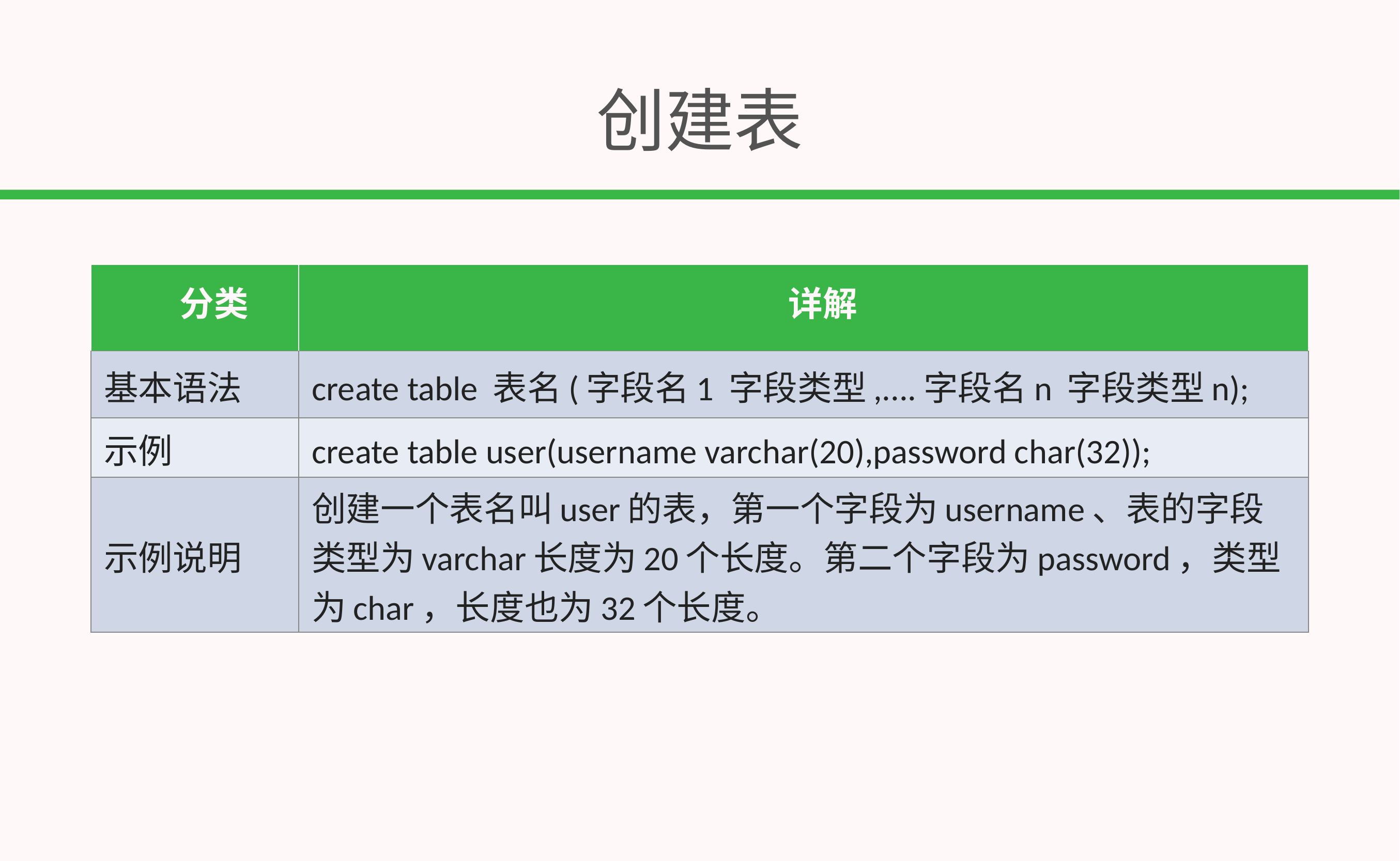

# 创建表
| 分类 | 详解 |
| --- | --- |
| 基本语法 | create table 表名(字段名1 字段类型,....字段名n 字段类型n); |
| 示例 | create table user(username varchar(20),password char(32)); |
| 示例说明 | 创建一个表名叫user的表，第一个字段为username、表的字段类型为varchar长度为20个长度。第二个字段为password，类型为char，长度也为32个长度。 |